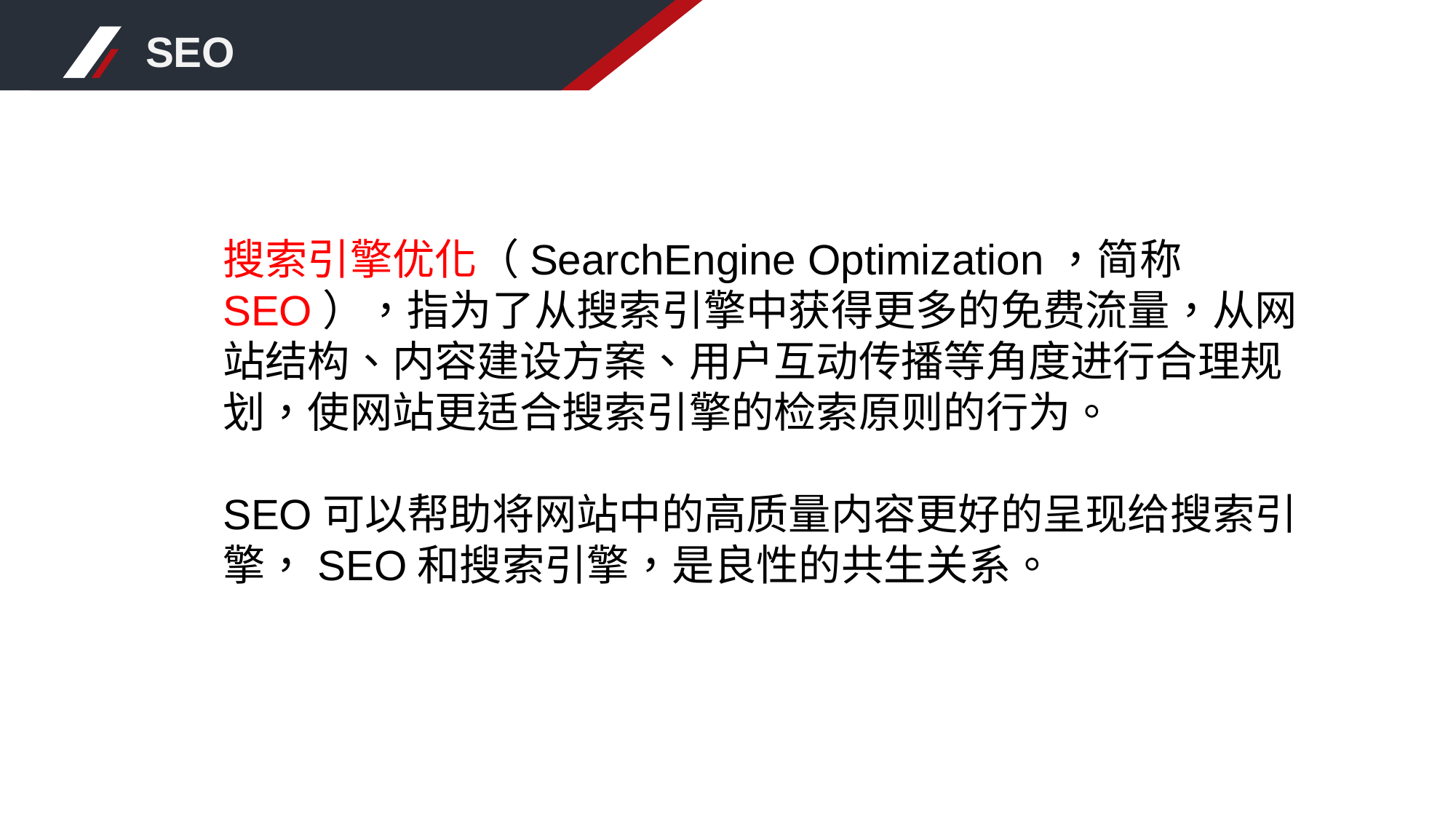

SEO
搜索引擎优化（SearchEngine Optimization，简称SEO），指为了从搜索引擎中获得更多的免费流量，从网站结构、内容建设方案、用户互动传播等角度进行合理规划，使网站更适合搜索引擎的检索原则的行为。

SEO可以帮助将网站中的高质量内容更好的呈现给搜索引擎，SEO和搜索引擎，是良性的共生关系。